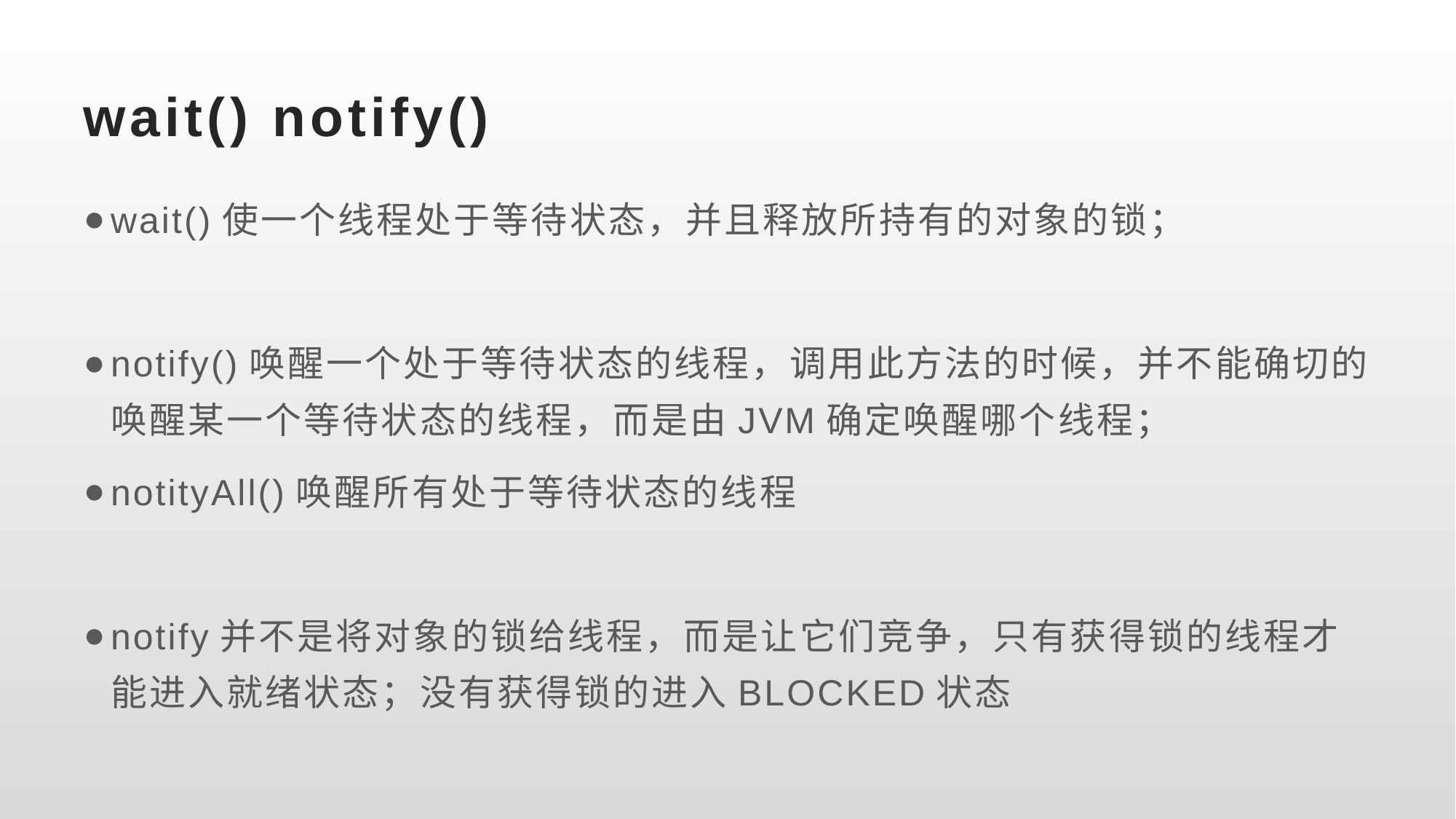

# wait() notify()
wait()使一个线程处于等待状态，并且释放所持有的对象的锁；

notify()唤醒一个处于等待状态的线程，调用此方法的时候，并不能确切的唤醒某一个等待状态的线程，而是由JVM确定唤醒哪个线程；
notityAll()唤醒所有处于等待状态的线程

notify并不是将对象的锁给线程，而是让它们竞争，只有获得锁的线程才能进入就绪状态；没有获得锁的进入BLOCKED状态